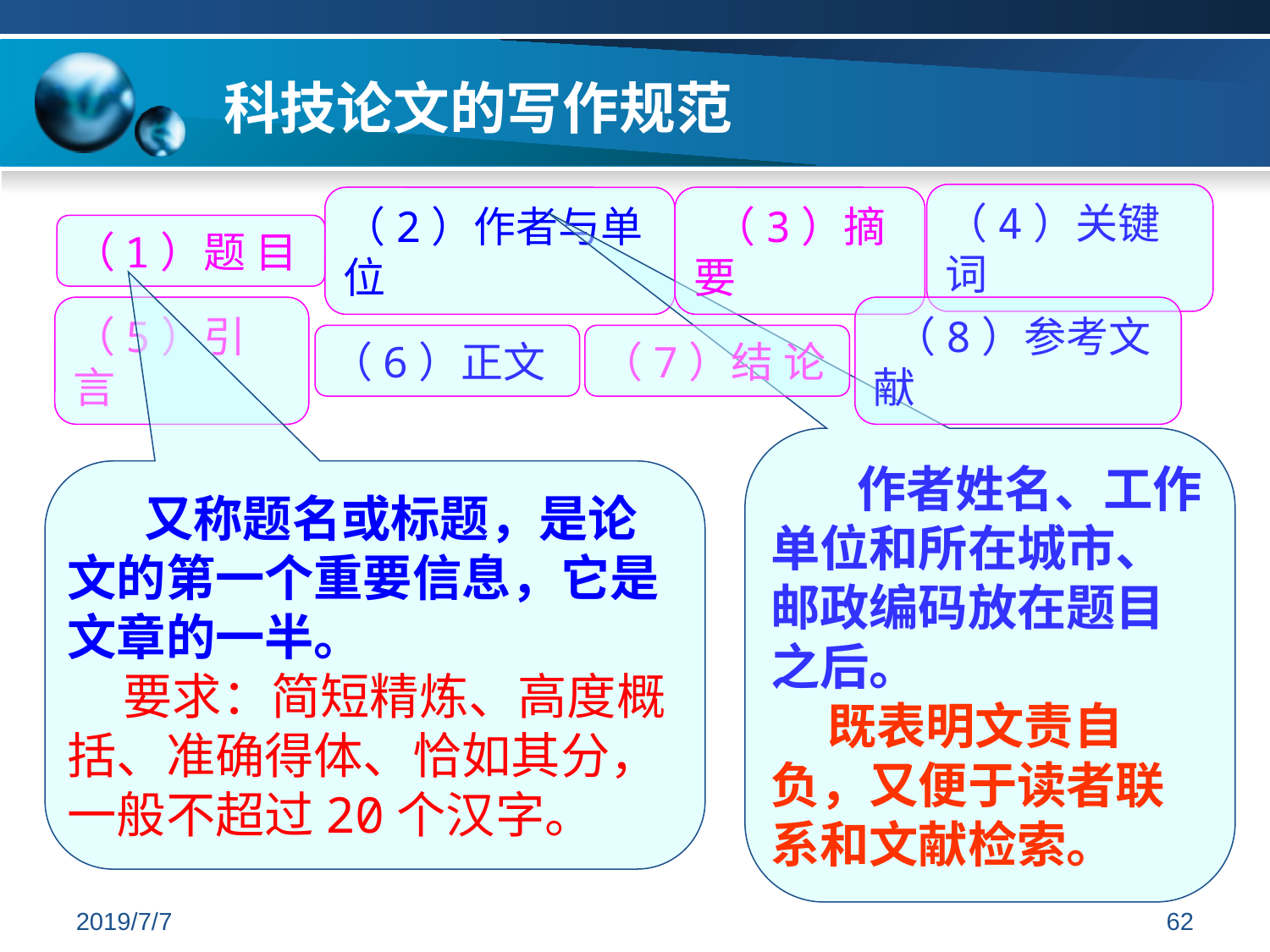

科技论文的写作规范
（4）关键词
（2）作者与单位
 （3）摘要
（1）题 目
（5）引 言
（6）正文
（7）结 论
 （8）参考文献
       又称题名或标题，是论文的第一个重要信息，它是文章的一半。
    要求：简短精炼、高度概括、准确得体、恰如其分，一般不超过20个汉字。
        作者姓名、工作单位和所在城市、邮政编码放在题目之后。
    既表明文责自负，又便于读者联系和文献检索。
2019/7/7
62